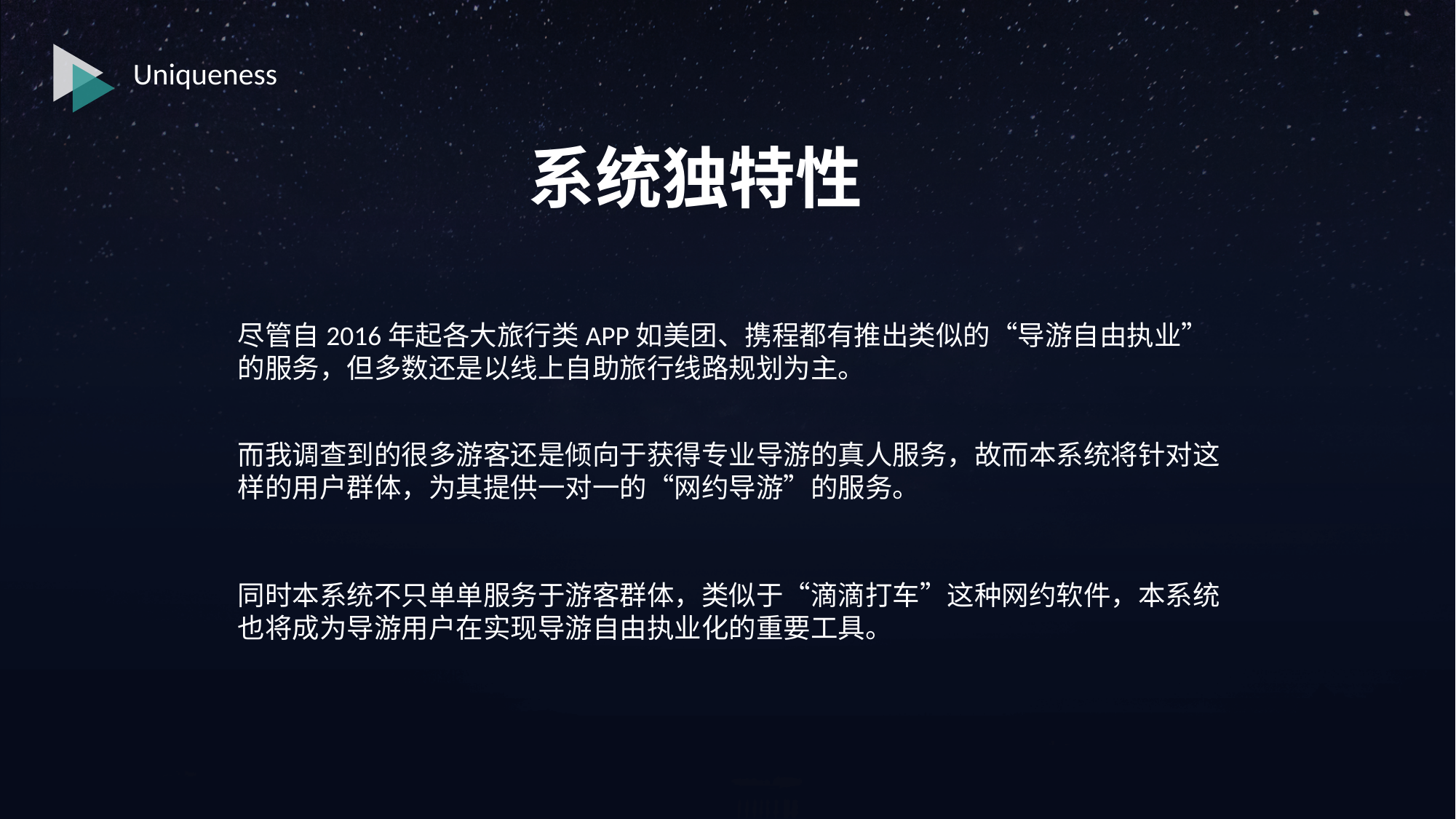

Uniqueness
系统独特性
尽管自2016年起各大旅行类APP如美团、携程都有推出类似的“导游自由执业”的服务，但多数还是以线上自助旅行线路规划为主。
而我调查到的很多游客还是倾向于获得专业导游的真人服务，故而本系统将针对这样的用户群体，为其提供一对一的“网约导游”的服务。
同时本系统不只单单服务于游客群体，类似于“滴滴打车”这种网约软件，本系统也将成为导游用户在实现导游自由执业化的重要工具。